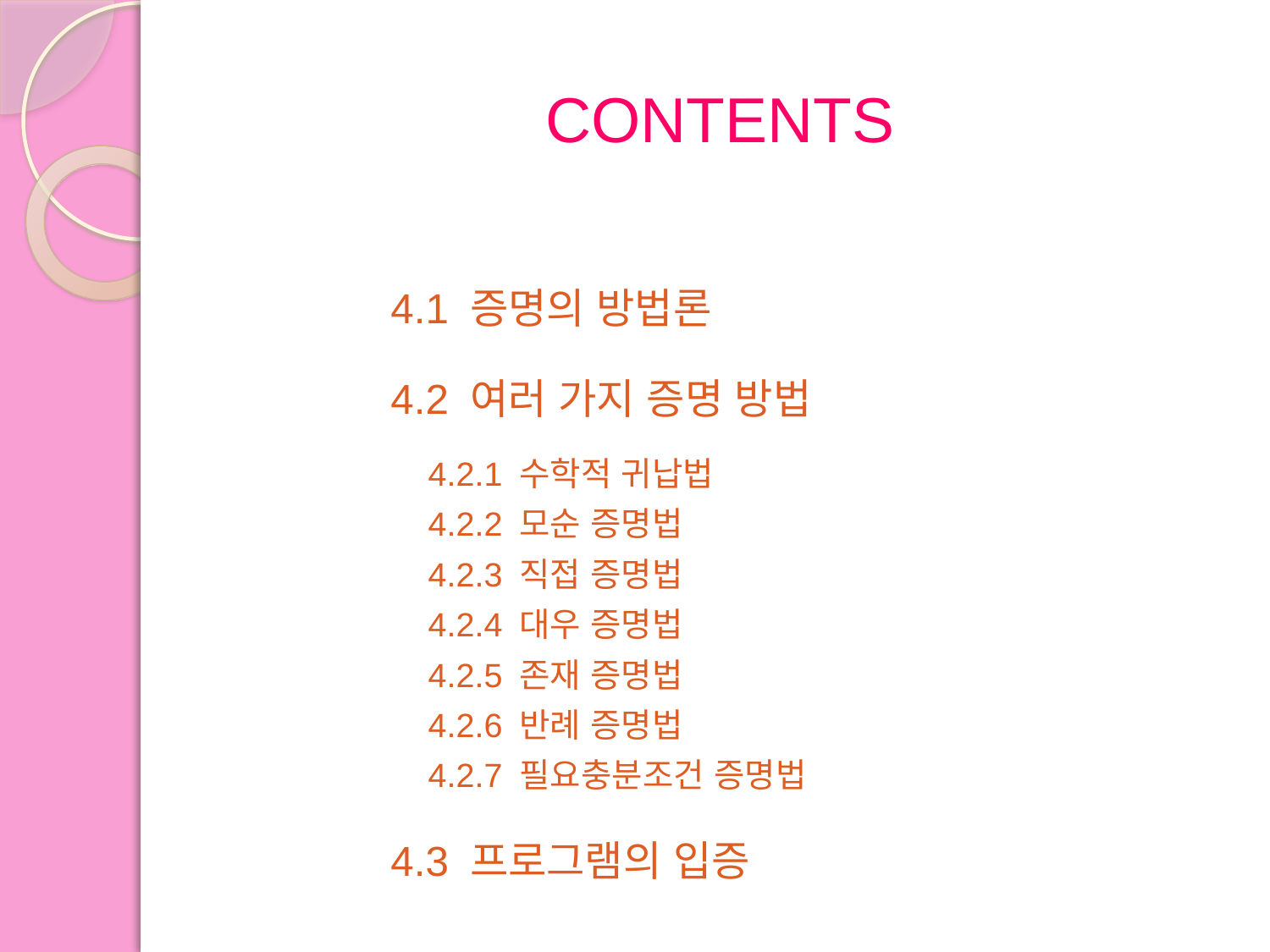

# CONTENTS
4.1 증명의 방법론

4.2 여러 가지 증명 방법

		4.2.1 수학적 귀납법
		4.2.2 모순 증명법
		4.2.3 직접 증명법
		4.2.4 대우 증명법
		4.2.5 존재 증명법
		4.2.6 반례 증명법
		4.2.7 필요충분조건 증명법

4.3 프로그램의 입증